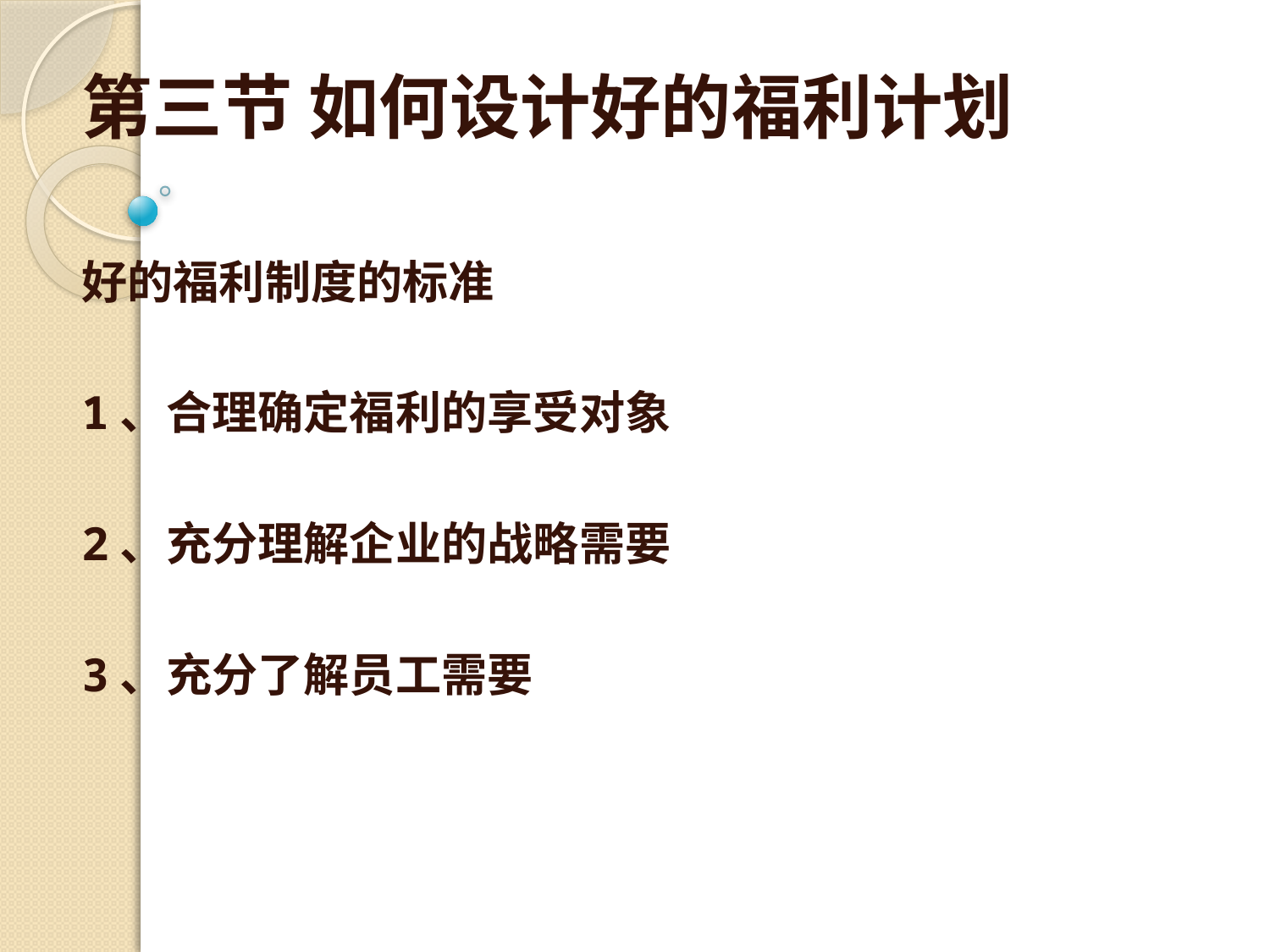

第三节 如何设计好的福利计划

好的福利制度的标准

1、合理确定福利的享受对象

2、充分理解企业的战略需要

3、充分了解员工需要

26